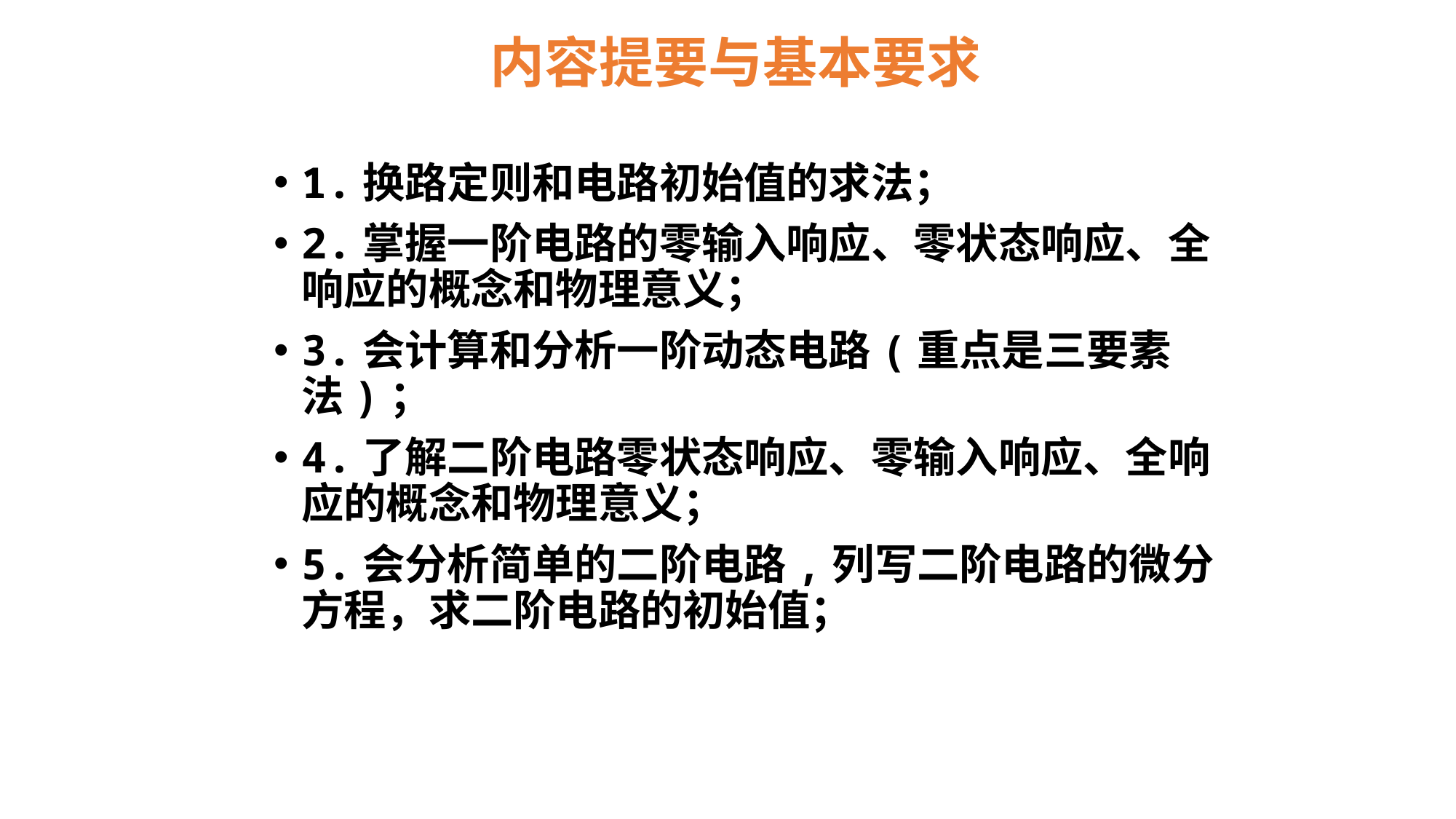

内容提要与基本要求
1.换路定则和电路初始值的求法；
2.掌握一阶电路的零输入响应、零状态响应、全响应的概念和物理意义；
3.会计算和分析一阶动态电路(重点是三要素法)；
4.了解二阶电路零状态响应、零输入响应、全响应的概念和物理意义；
5.会分析简单的二阶电路,列写二阶电路的微分方程，求二阶电路的初始值；